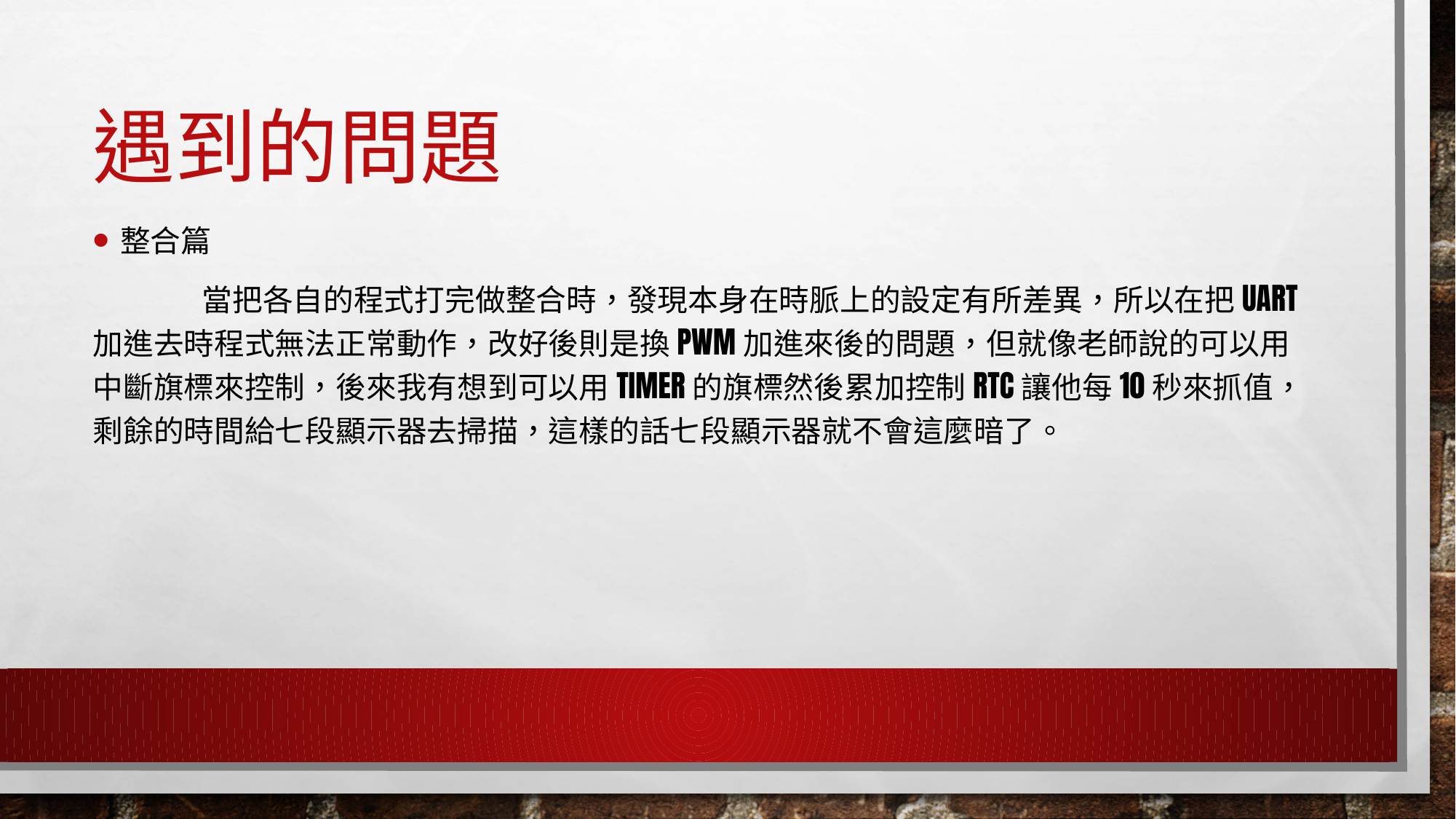

# 遇到的問題
整合篇
	當把各自的程式打完做整合時，發現本身在時脈上的設定有所差異，所以在把UART加進去時程式無法正常動作，改好後則是換PWM加進來後的問題，但就像老師說的可以用中斷旗標來控制，後來我有想到可以用TIMER的旗標然後累加控制RTC讓他每10秒來抓值，剩餘的時間給七段顯示器去掃描，這樣的話七段顯示器就不會這麼暗了。